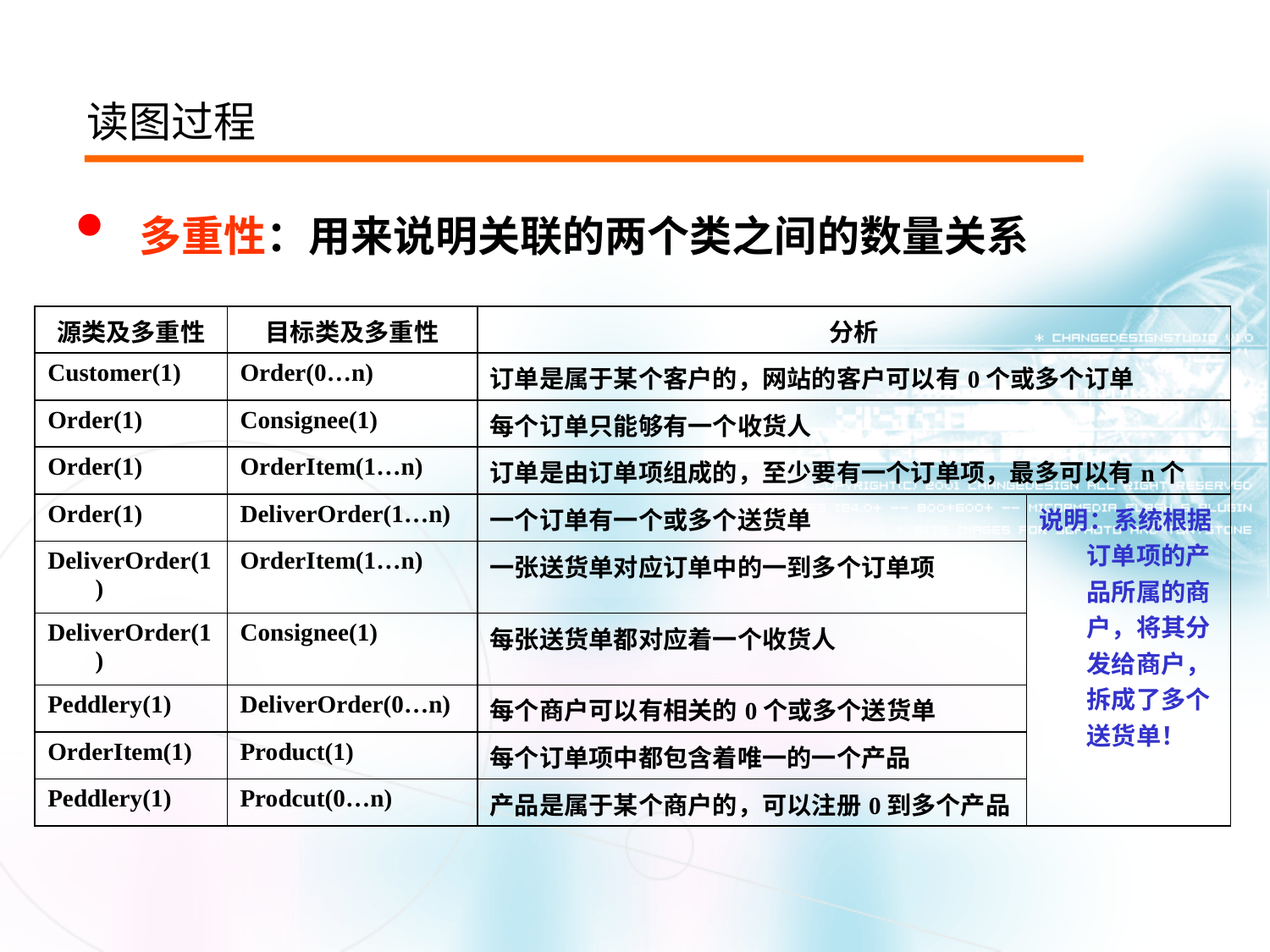

读图过程
多重性：用来说明关联的两个类之间的数量关系
| 源类及多重性 | 目标类及多重性 | 分析 |  |
| --- | --- | --- | --- |
| Customer(1) | Order(0…n) | 订单是属于某个客户的，网站的客户可以有0个或多个订单 |  |
| Order(1) | Consignee(1) | 每个订单只能够有一个收货人 |  |
| Order(1) | OrderItem(1…n) | 订单是由订单项组成的，至少要有一个订单项，最多可以有n个 |  |
| Order(1) | DeliverOrder(1…n) | 一个订单有一个或多个送货单 | 说明：系统根据订单项的产品所属的商户，将其分发给商户，拆成了多个送货单！ |
| DeliverOrder(1) | OrderItem(1…n) | 一张送货单对应订单中的一到多个订单项 |  |
| DeliverOrder(1) | Consignee(1) | 每张送货单都对应着一个收货人 |  |
| Peddlery(1) | DeliverOrder(0…n) | 每个商户可以有相关的0个或多个送货单 |  |
| OrderItem(1) | Product(1) | 每个订单项中都包含着唯一的一个产品 |  |
| Peddlery(1) | Prodcut(0…n) | 产品是属于某个商户的，可以注册0到多个产品 |  |